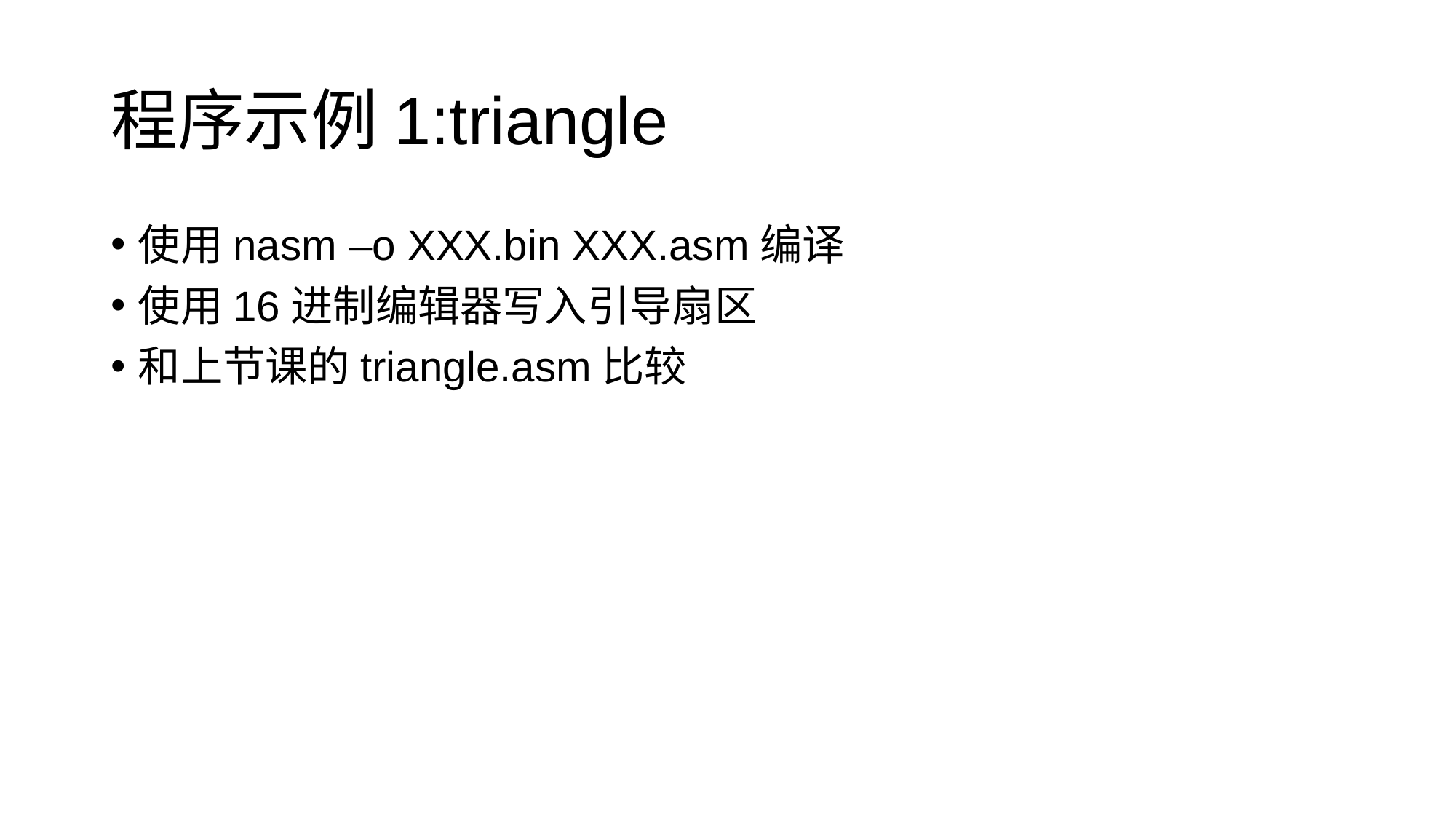

# 程序示例1:triangle
使用nasm –o XXX.bin XXX.asm编译
使用16进制编辑器写入引导扇区
和上节课的triangle.asm比较